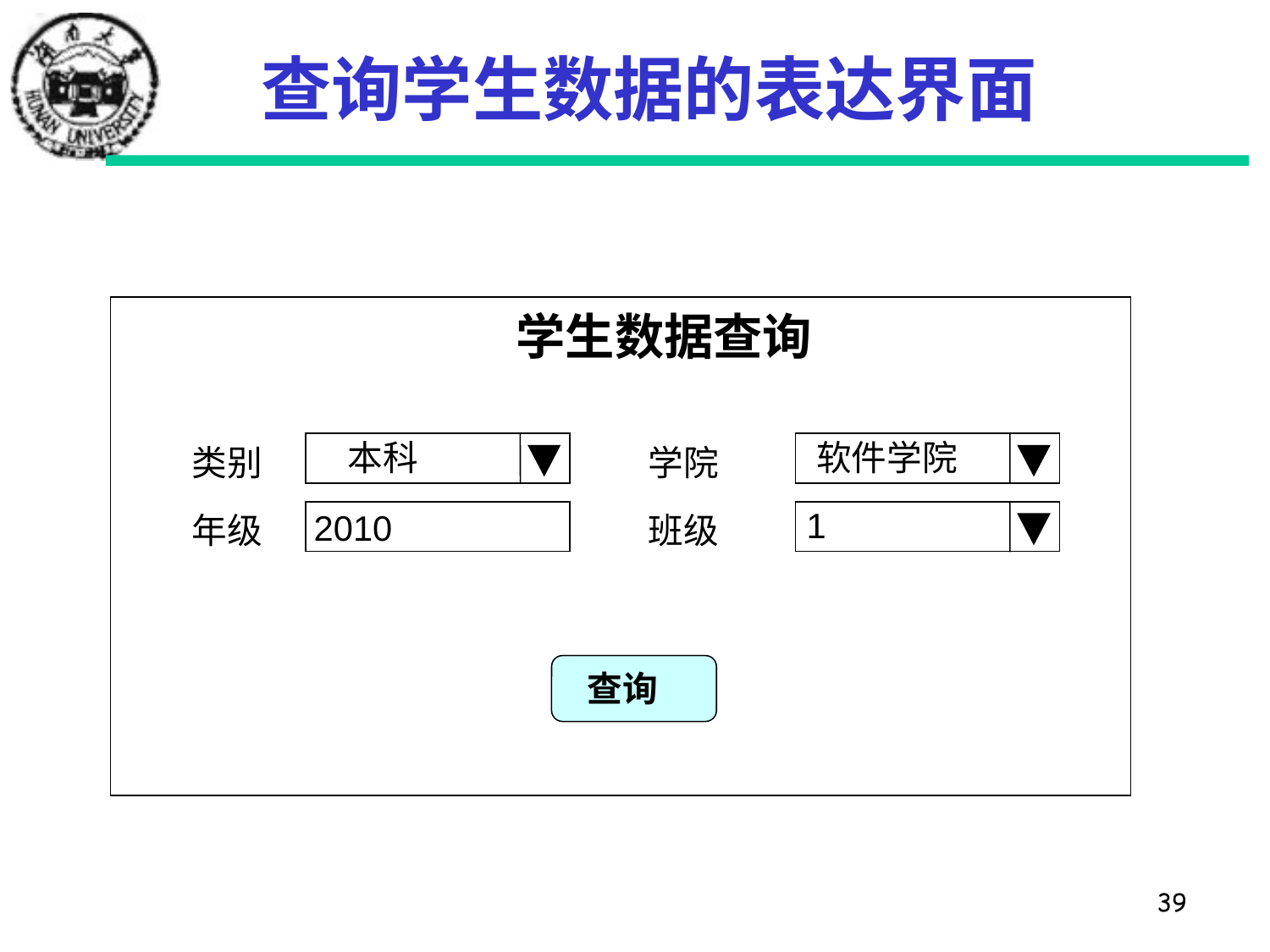

# 查询学生数据的表达界面

学生数据查询
类别
年级

学院
班级

本科
软件学院

1
2010

查询
39